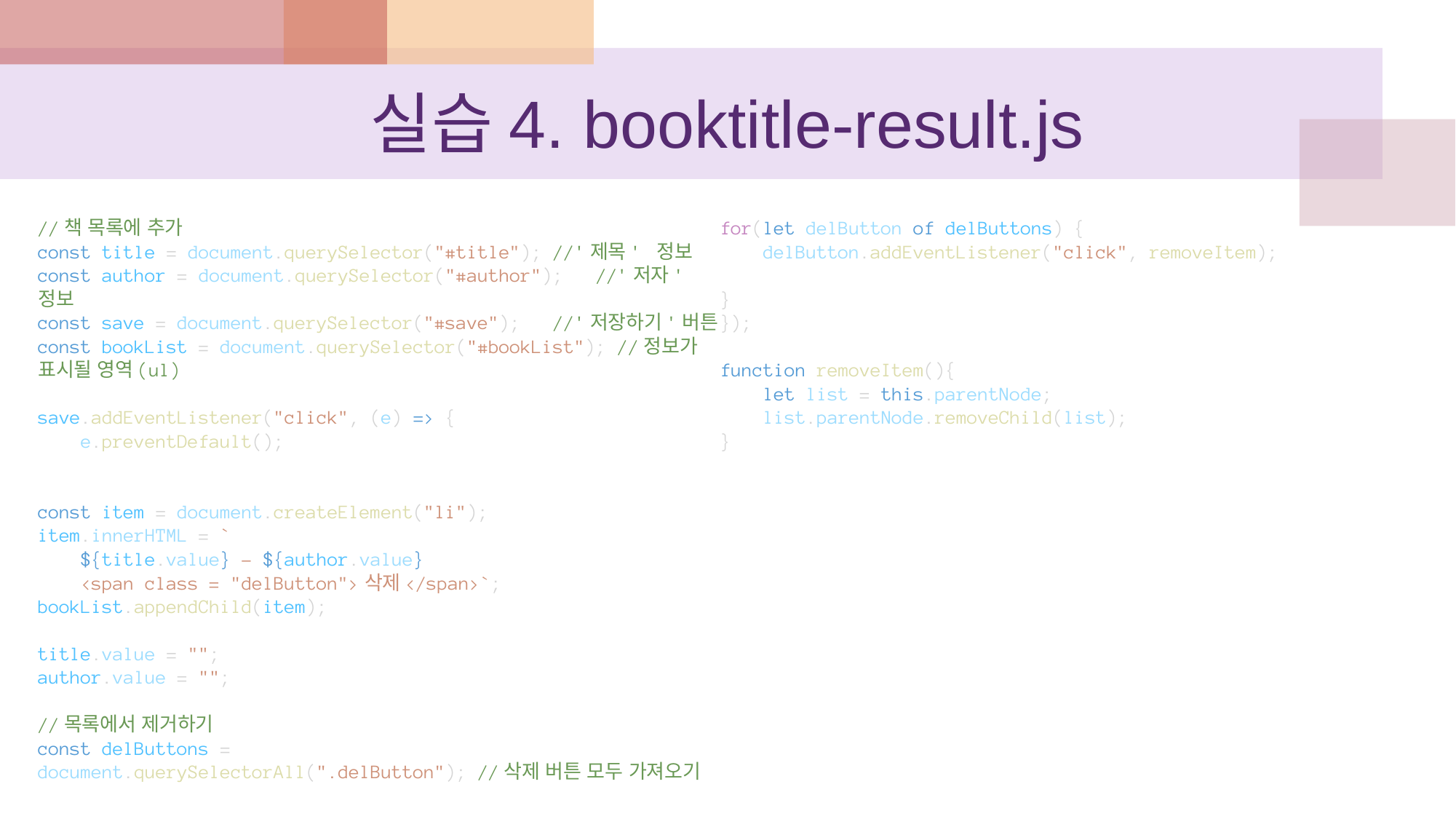

# 실습4. booktitle-result.js
//책 목록에 추가
const title = document.querySelector("#title"); //'제목' 정보
const author = document.querySelector("#author");   //'저자'정보
const save = document.querySelector("#save");   //'저장하기'버튼
const bookList = document.querySelector("#bookList"); //정보가 표시될 영역(ul)
save.addEventListener("click", (e) => {
    e.preventDefault();
const item = document.createElement("li");
item.innerHTML = `
    ${title.value} - ${author.value}
    <span class = "delButton">삭제</span>`;
bookList.appendChild(item);
title.value = "";
author.value = "";
//목록에서 제거하기
const delButtons = document.querySelectorAll(".delButton"); //삭제 버튼 모두 가져오기
for(let delButton of delButtons) {
    delButton.addEventListener("click", removeItem);
}
});
function removeItem(){
    let list = this.parentNode;
    list.parentNode.removeChild(list);
}